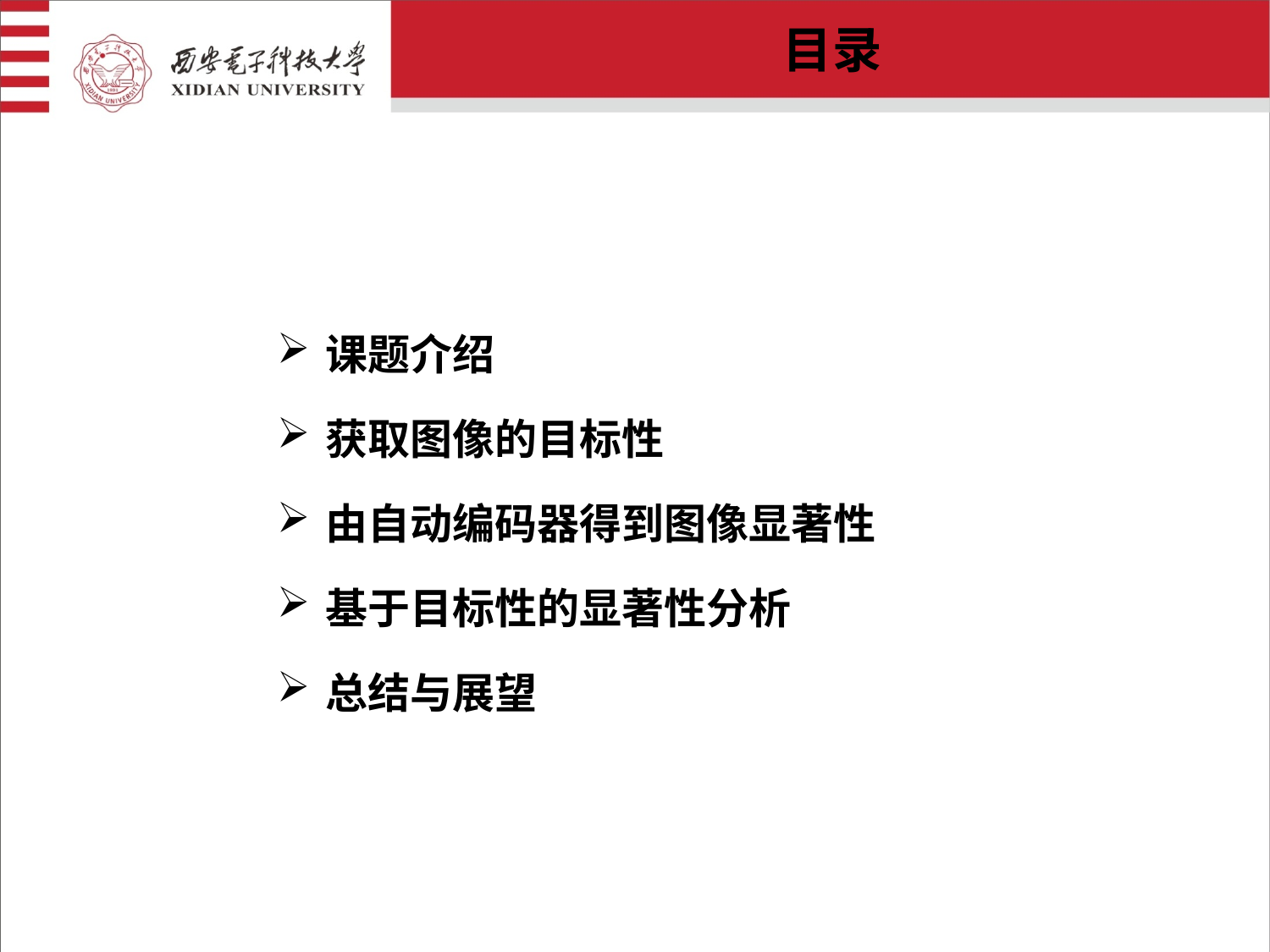

# 目录
课题介绍
获取图像的目标性
由自动编码器得到图像显著性
基于目标性的显著性分析
总结与展望